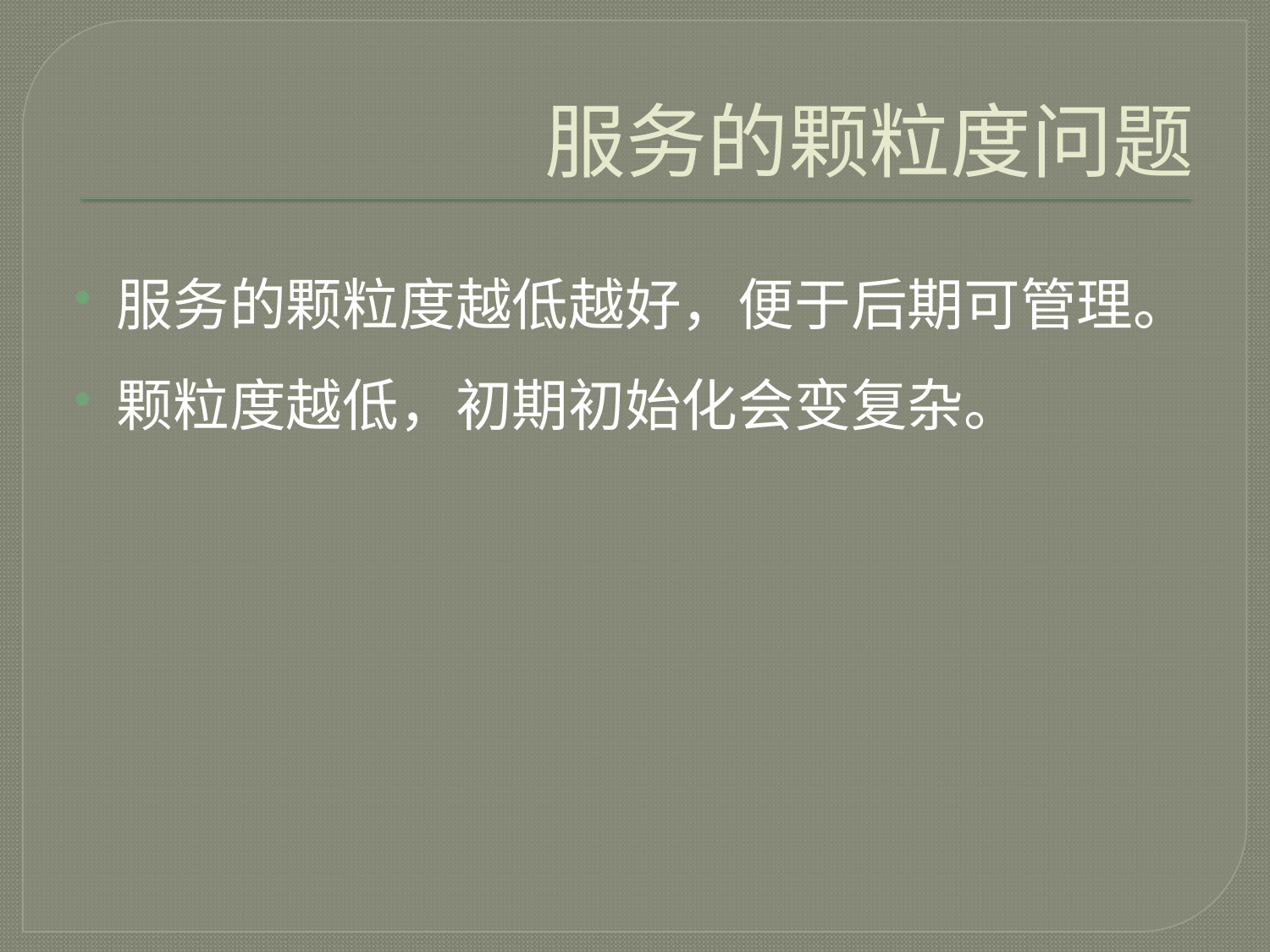

# 服务的颗粒度问题
服务的颗粒度越低越好，便于后期可管理。
颗粒度越低，初期初始化会变复杂。